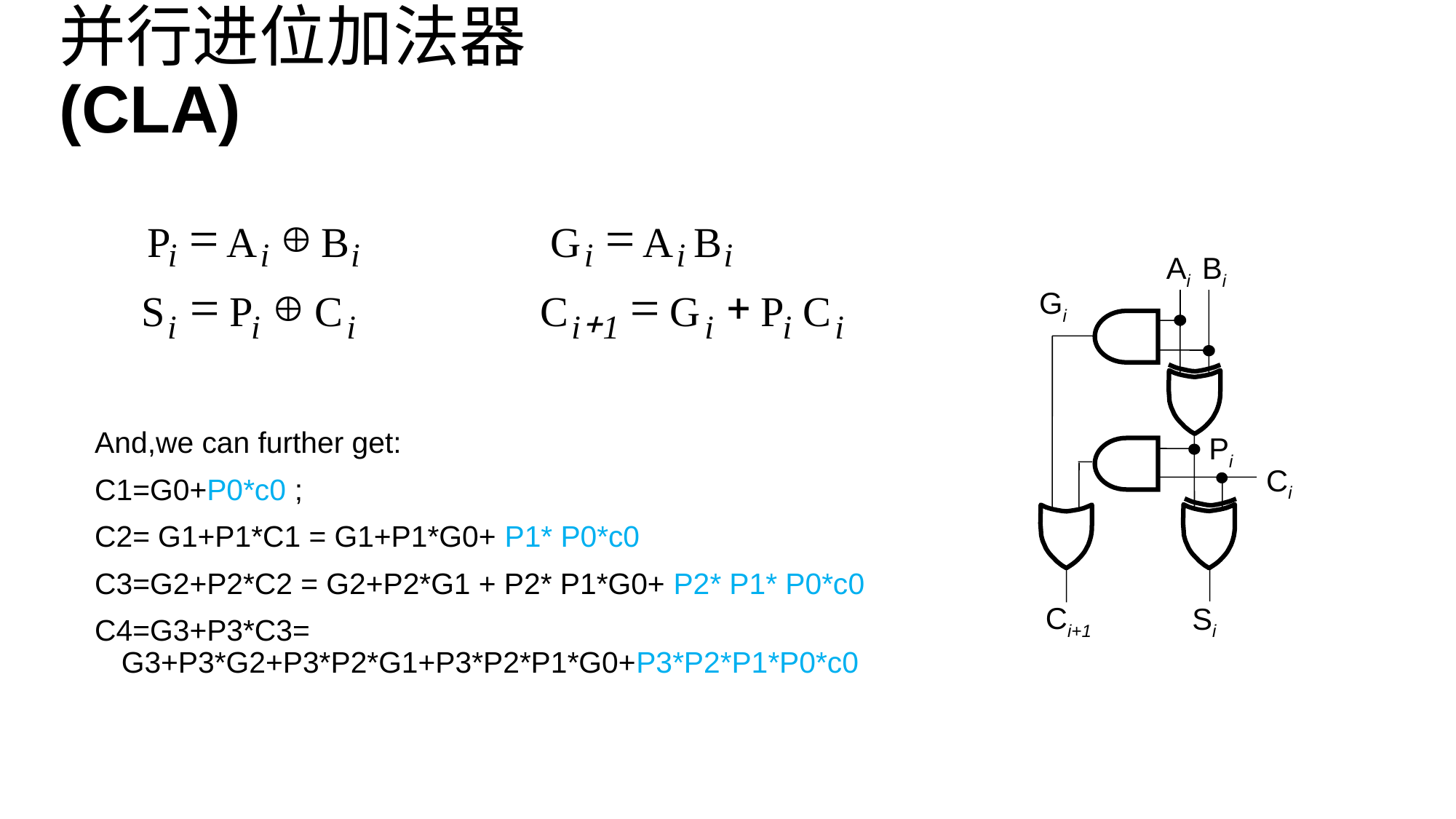

# 并行进位加法器 (CLA)
=
⊕
=
P
A
B
G
A
B
i
i
i
i
i
i
Ai
Bi
Gi

Pi

Ci

Ci+1
Si
=
⊕
=
+
S
P
C
C
G
P
C
+
i
i
i
i
1
i
i
i
And,we can further get:
C1=G0+P0*c0 ;
C2= G1+P1*C1 = G1+P1*G0+ P1* P0*c0
C3=G2+P2*C2 = G2+P2*G1 + P2* P1*G0+ P2* P1* P0*c0
C4=G3+P3*C3= G3+P3*G2+P3*P2*G1+P3*P2*P1*G0+P3*P2*P1*P0*c0